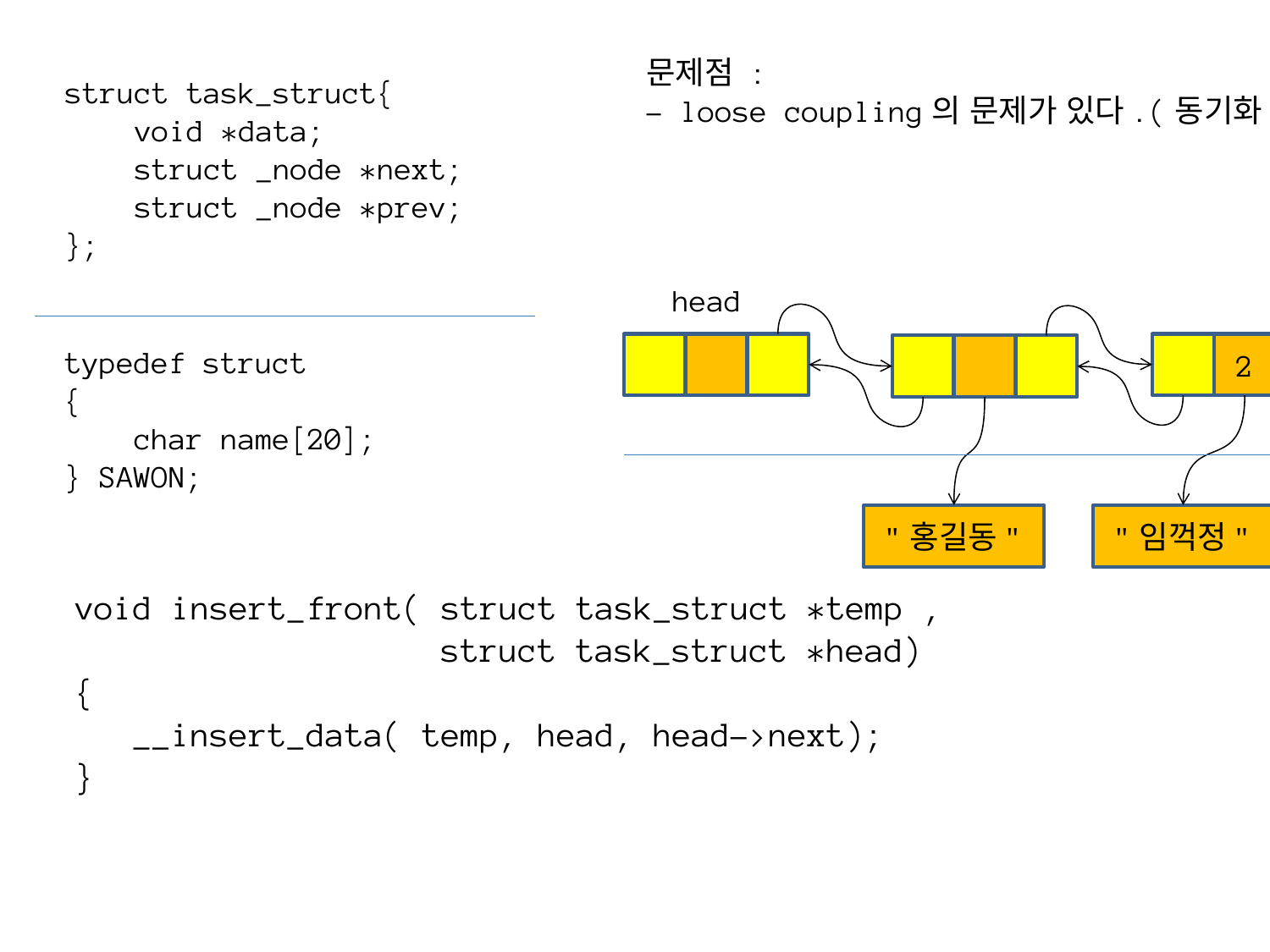

문제점 :
- loose coupling의 문제가 있다.(동기화)

struct task_struct{
    void *data;
    struct _node *next;
    struct _node *prev;
};
head

2

typedef struct
{
    char name[20];
} SAWON;
"홍길동"
"임꺽정"

void insert_front( struct task_struct *temp ,
                   struct task_struct *head)
{
   __insert_data( temp, head, head->next);
}